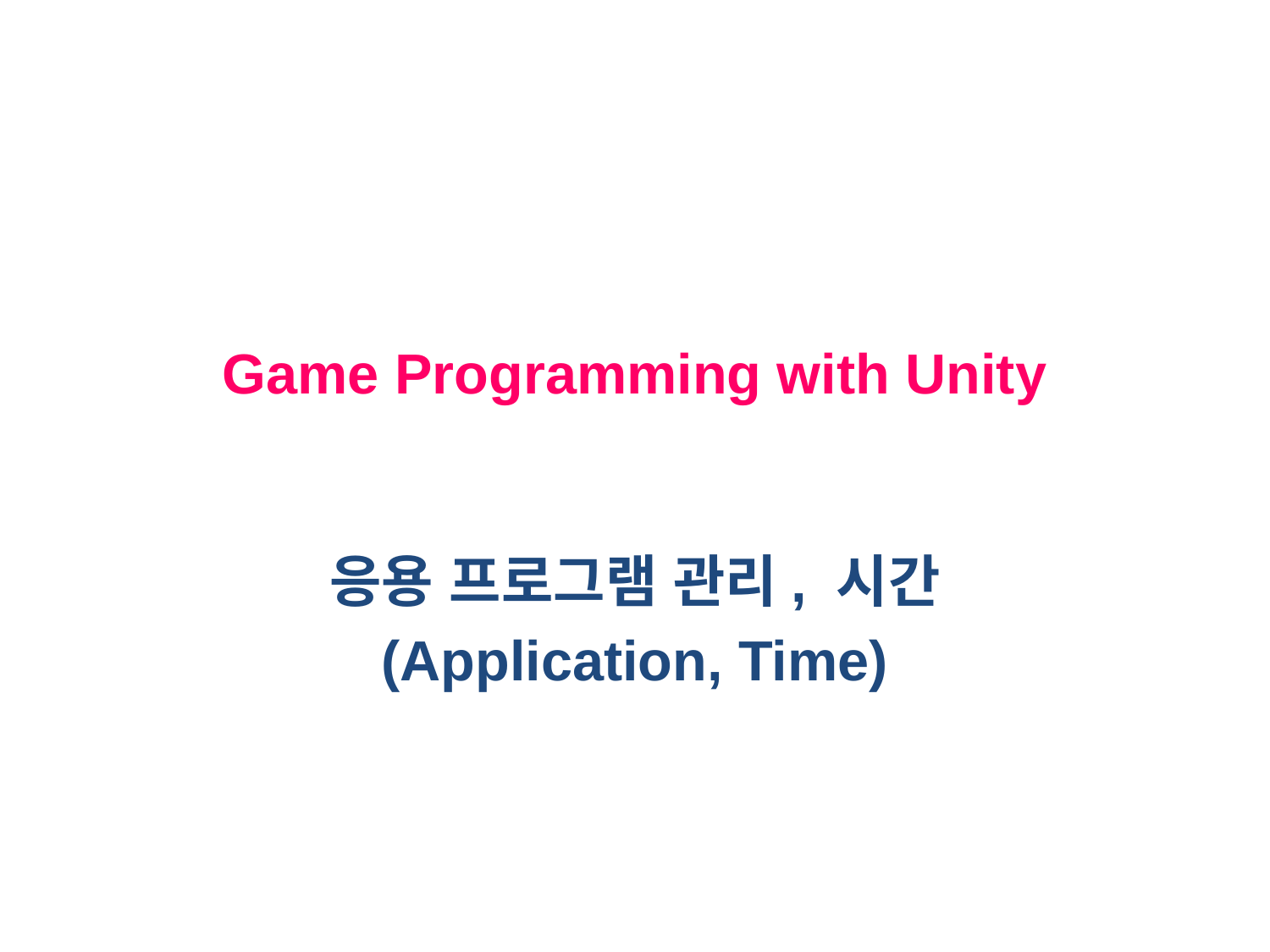

# Game Programming with Unity
응용 프로그램 관리, 시간
(Application, Time)